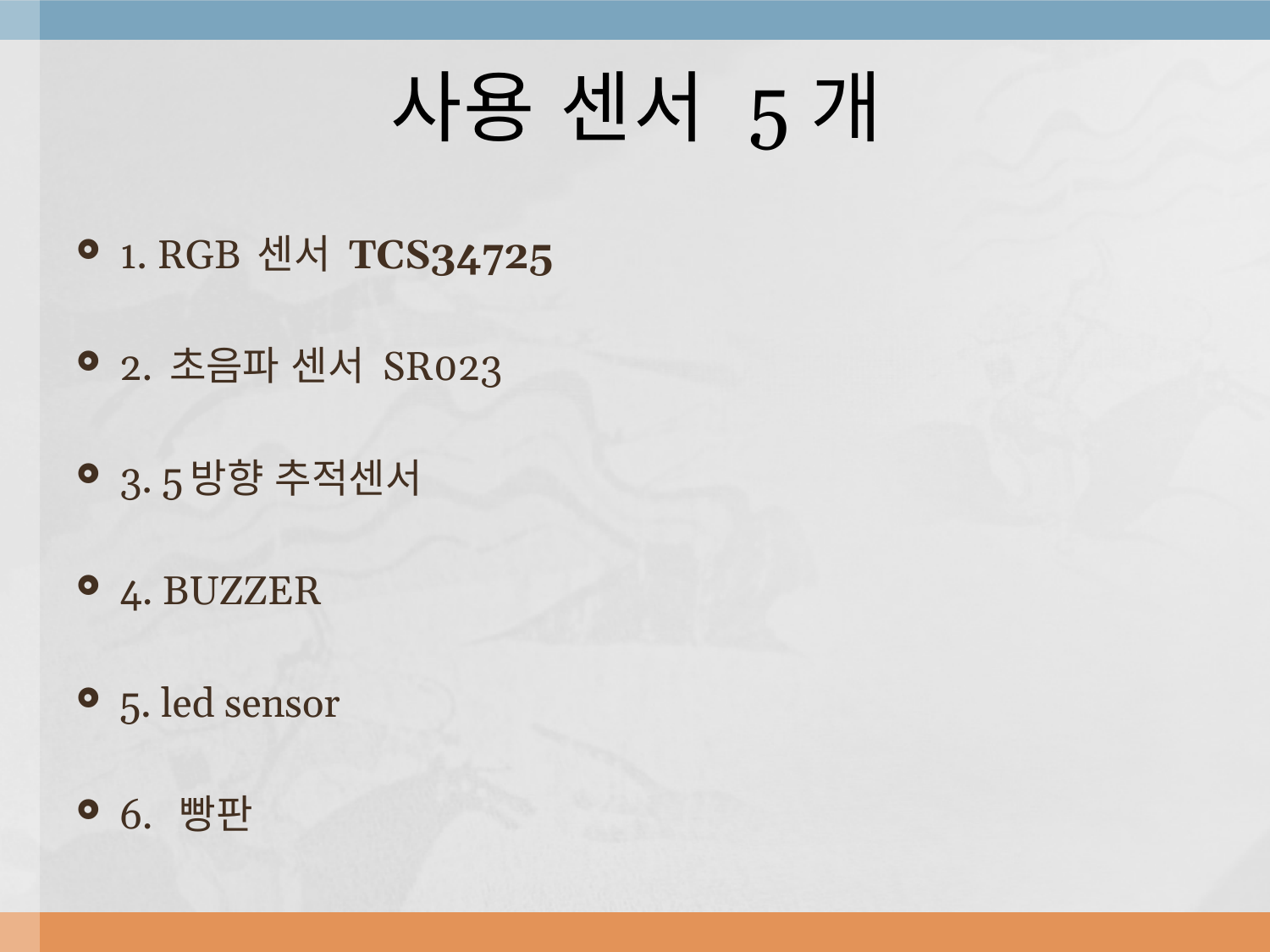

# 사용 센서 5개
1. RGB 센서 TCS34725

2. 초음파 센서 SR023

3. 5방향 추적센서

4. BUZZER

5. led sensor

6.  빵판